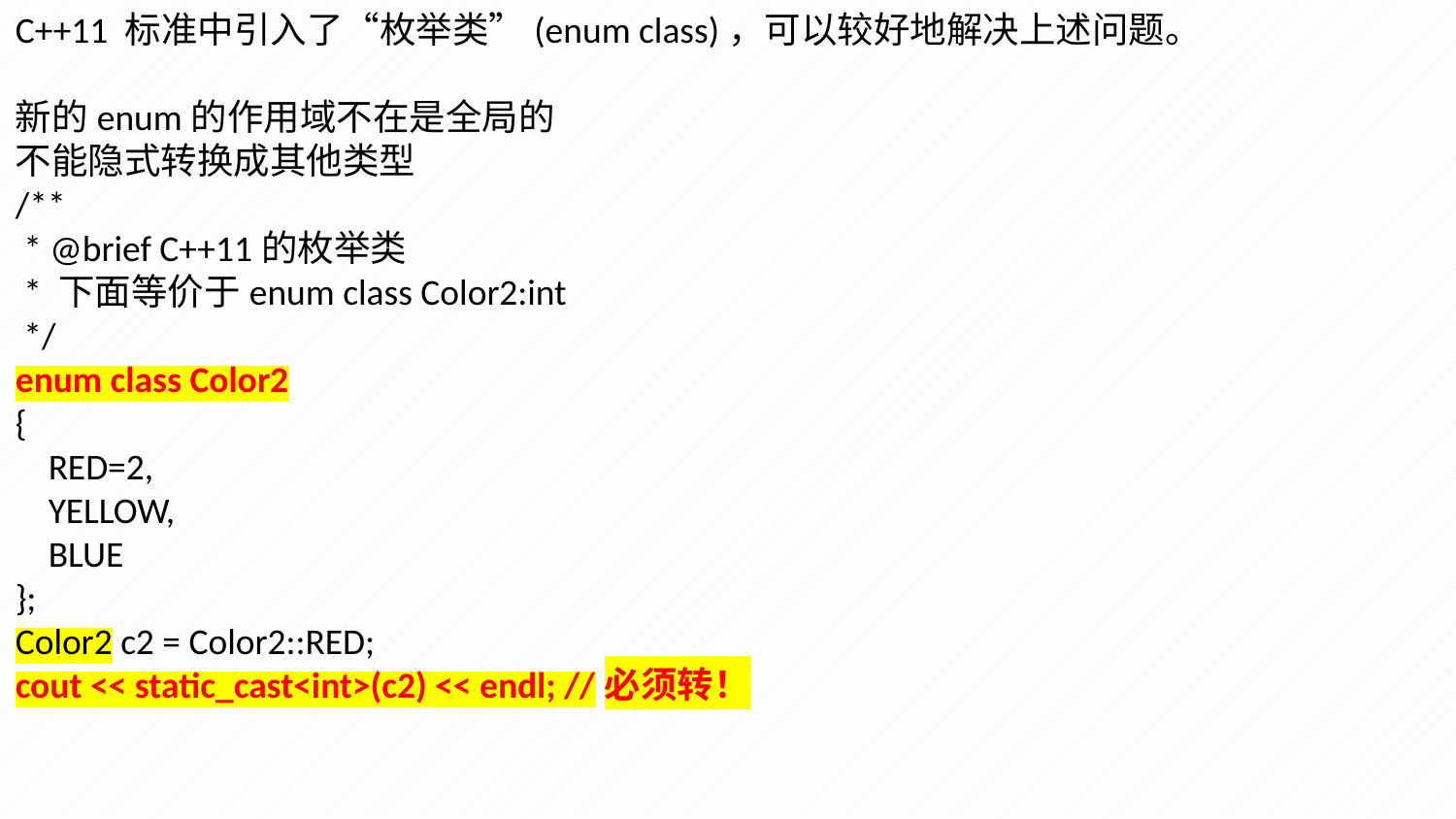

C++11 标准中引入了“枚举类”(enum class)，可以较好地解决上述问题。

新的enum的作用域不在是全局的
不能隐式转换成其他类型
/**
 * @brief C++11的枚举类
 * 下面等价于enum class Color2:int
 */
enum class Color2
{
    RED=2,
    YELLOW,
    BLUE
};
Color2 c2 = Color2::RED;
cout << static_cast<int>(c2) << endl; //必须转！